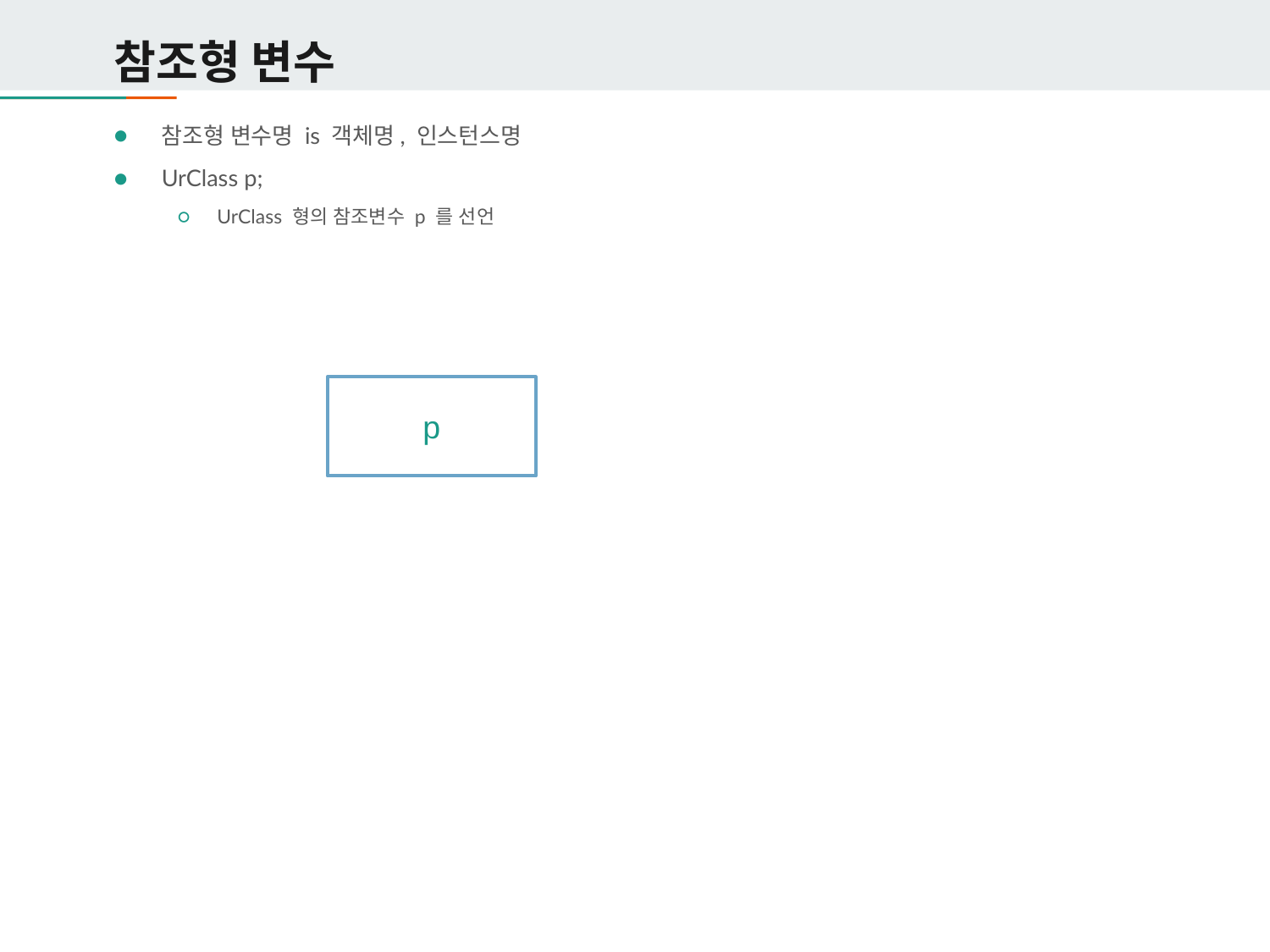

# 참조형 변수
참조형 변수명 is 객체명, 인스턴스명
UrClass p;
UrClass 형의 참조변수 p 를 선언
p